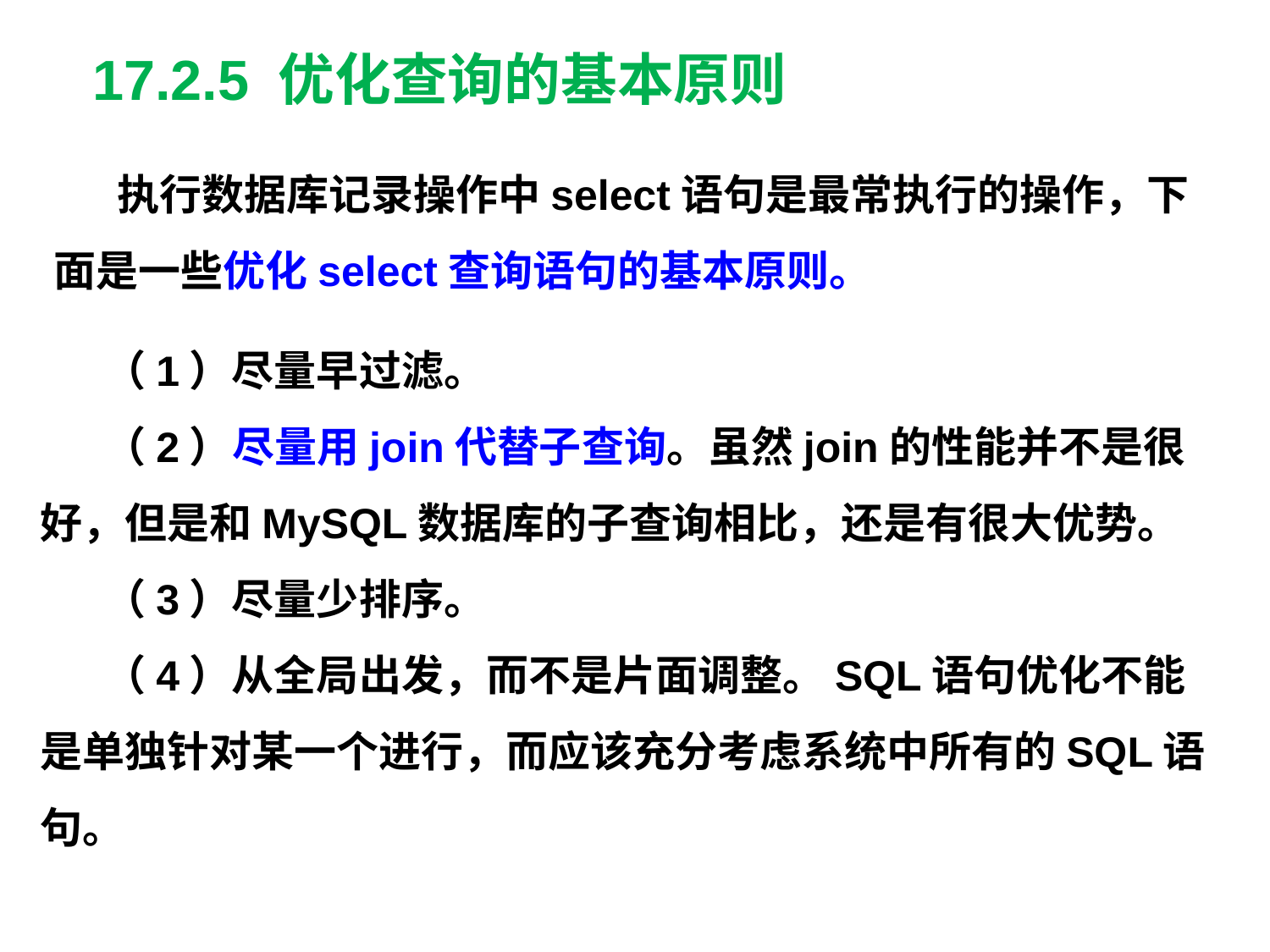

17.2.5 优化查询的基本原则
执行数据库记录操作中select语句是最常执行的操作，下面是一些优化select查询语句的基本原则。
（1）尽量早过滤。
（2）尽量用join代替子查询。虽然join的性能并不是很好，但是和MySQL数据库的子查询相比，还是有很大优势。
（3）尽量少排序。
（4）从全局出发，而不是片面调整。SQL语句优化不能是单独针对某一个进行，而应该充分考虑系统中所有的SQL语句。